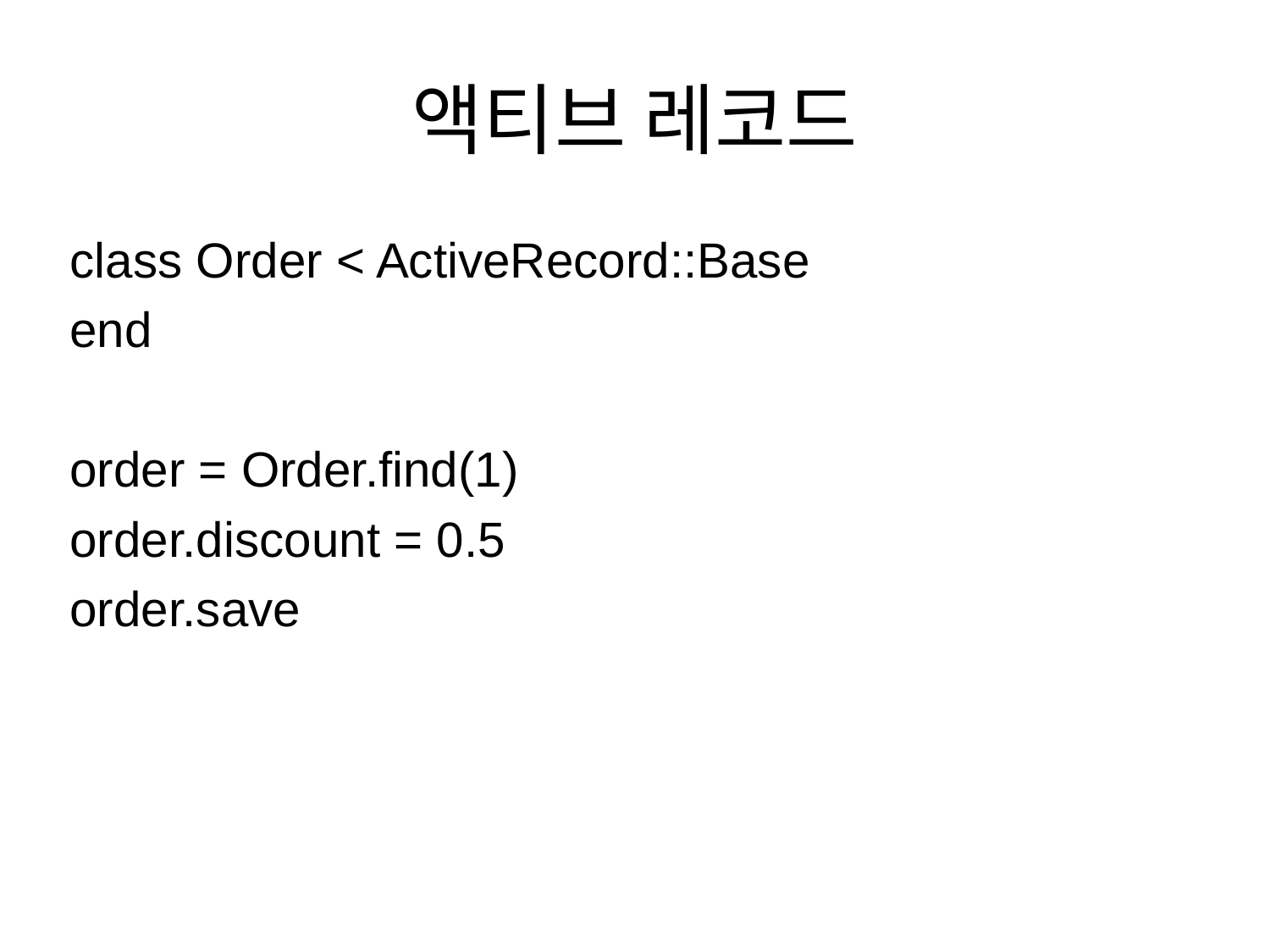

# 액티브 레코드
class Order < ActiveRecord::Base
end

order = Order.find(1)
order.discount = 0.5
order.save